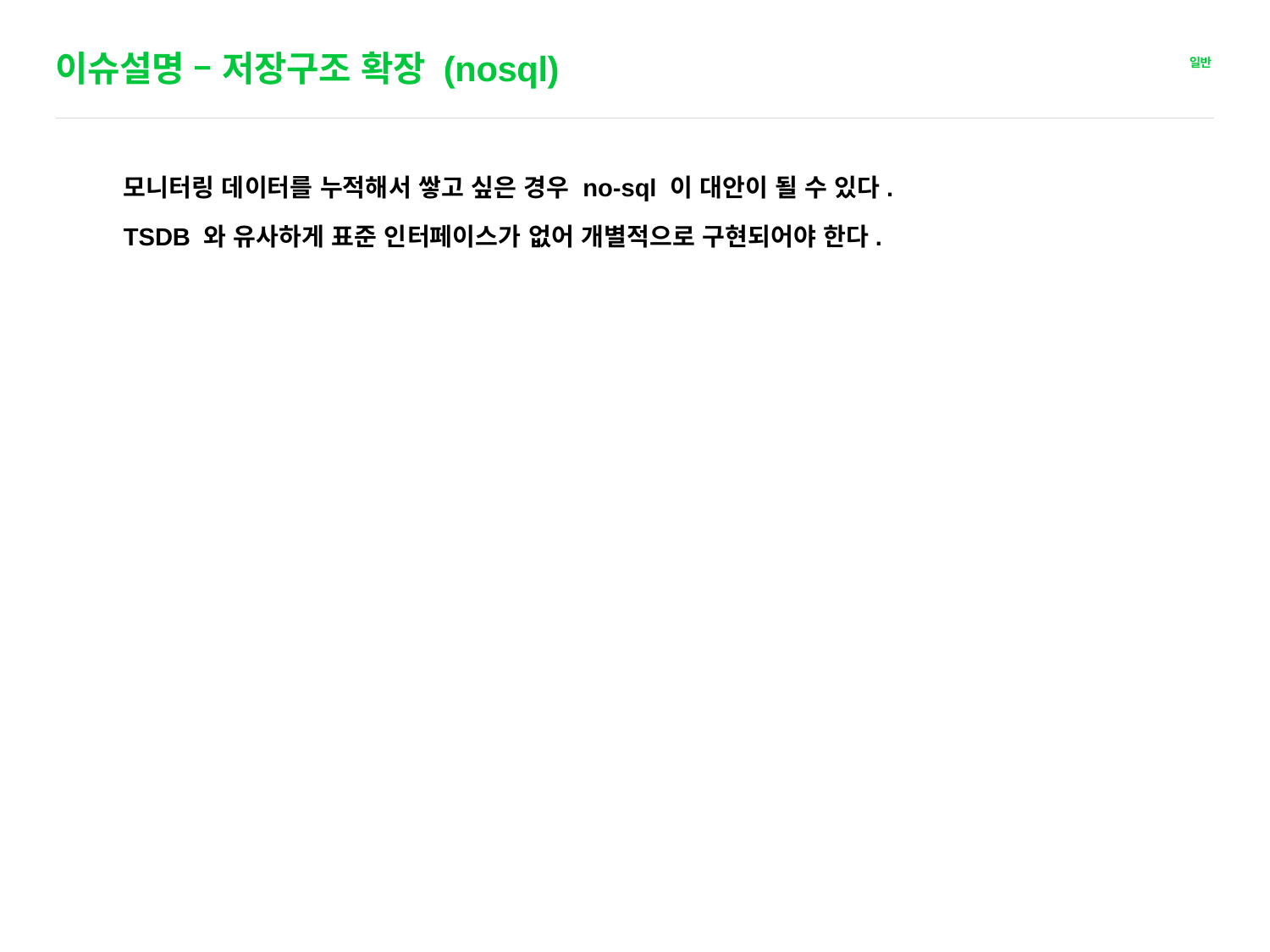

# 이슈설명 – 저장구조 확장 (nosql)
모니터링 데이터를 누적해서 쌓고 싶은 경우 no-sql 이 대안이 될 수 있다.
TSDB 와 유사하게 표준 인터페이스가 없어 개별적으로 구현되어야 한다.